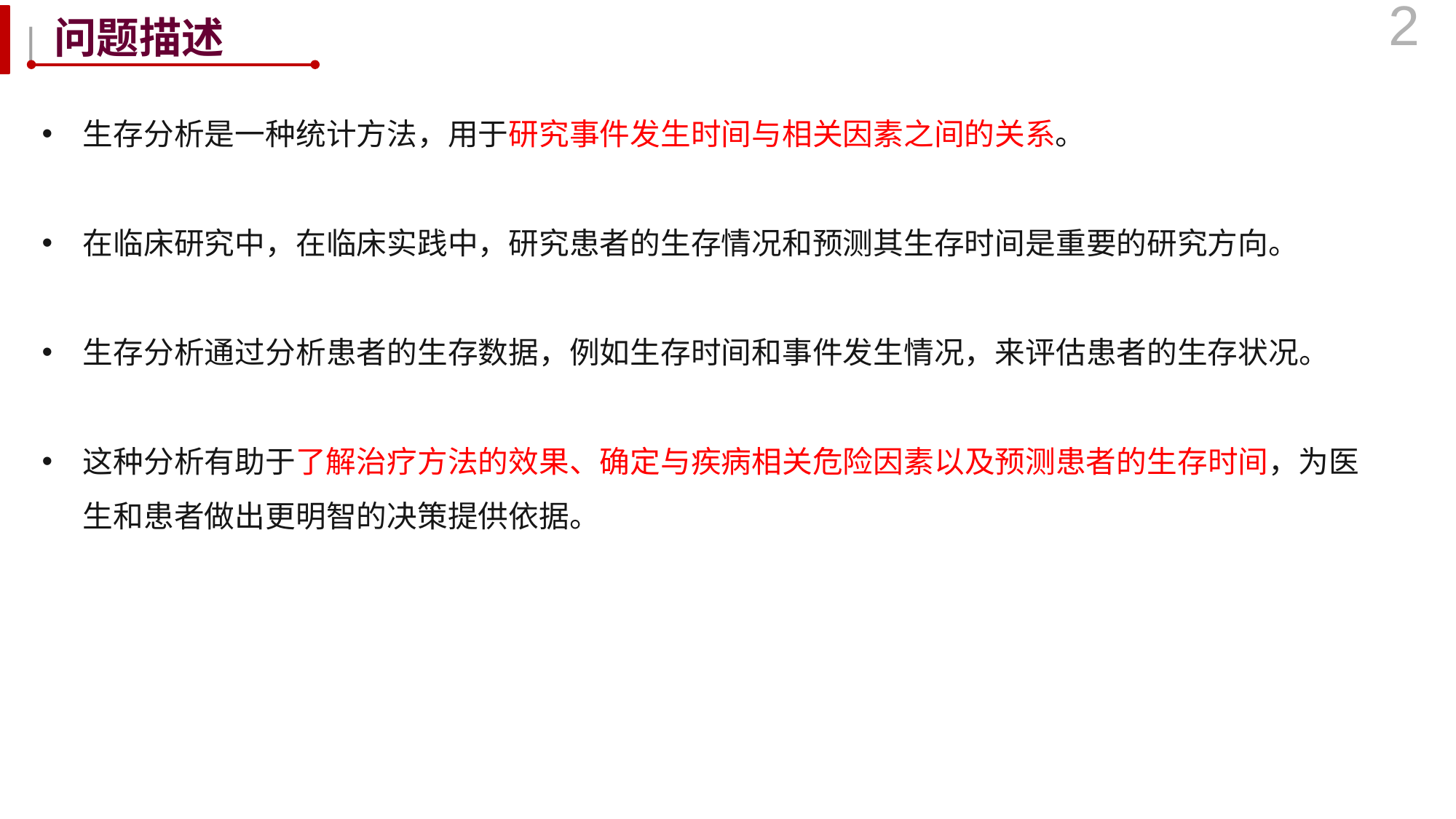

2
| 问题描述

生存分析是一种统计方法，用于研究事件发生时间与相关因素之间的关系。

在临床研究中，在临床实践中，研究患者的生存情况和预测其生存时间是重要的研究方向。

生存分析通过分析患者的生存数据，例如生存时间和事件发生情况，来评估患者的生存状况。

这种分析有助于了解治疗方法的效果、确定与疾病相关危险因素以及预测患者的生存时间，为医生和患者做出更明智的决策提供依据。